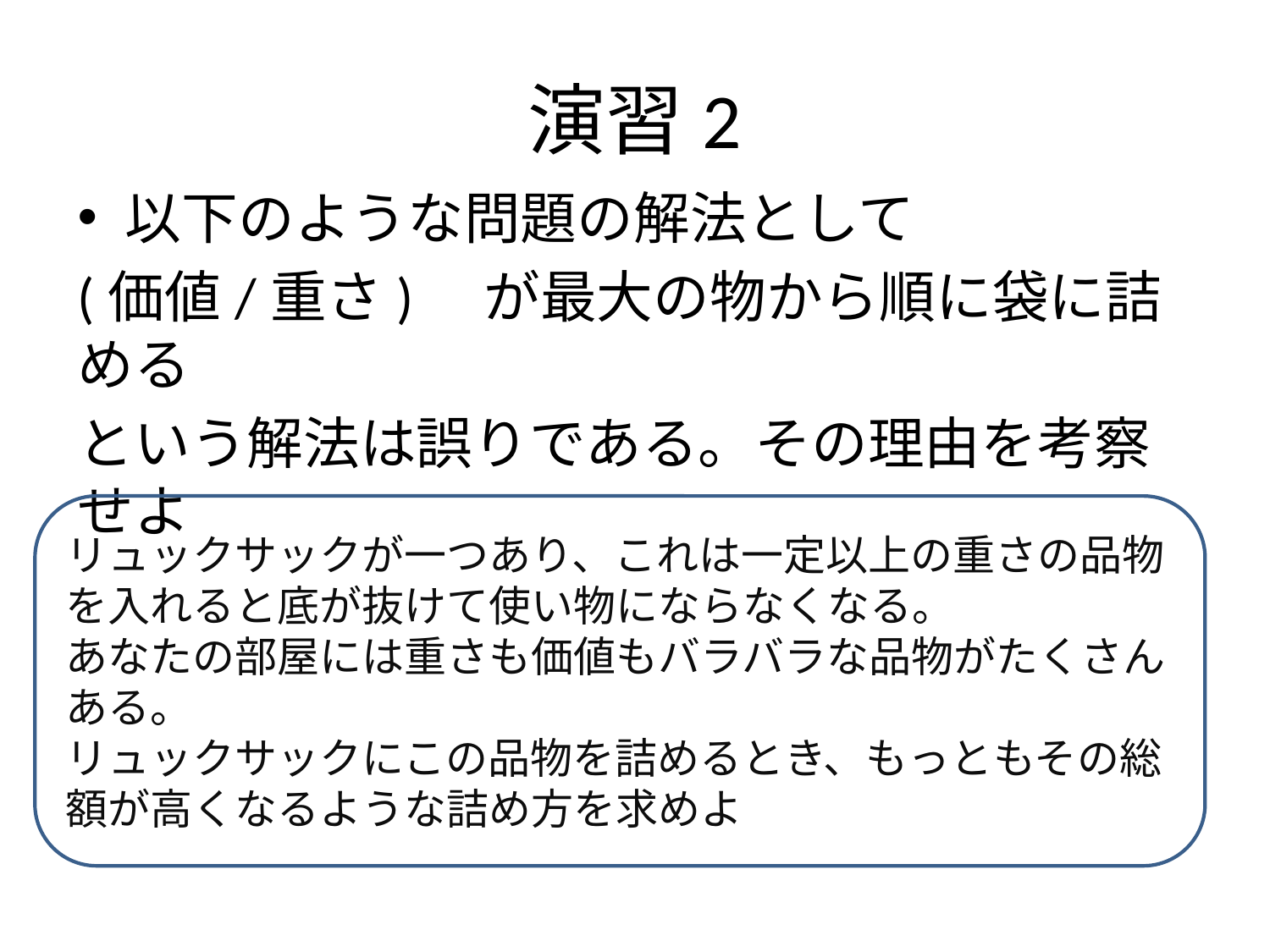

# 演習2
以下のような問題の解法として
(価値/重さ)　が最大の物から順に袋に詰める
という解法は誤りである。その理由を考察せよ
リュックサックが一つあり、これは一定以上の重さの品物を入れると底が抜けて使い物にならなくなる。
あなたの部屋には重さも価値もバラバラな品物がたくさんある。
リュックサックにこの品物を詰めるとき、もっともその総額が高くなるような詰め方を求めよ